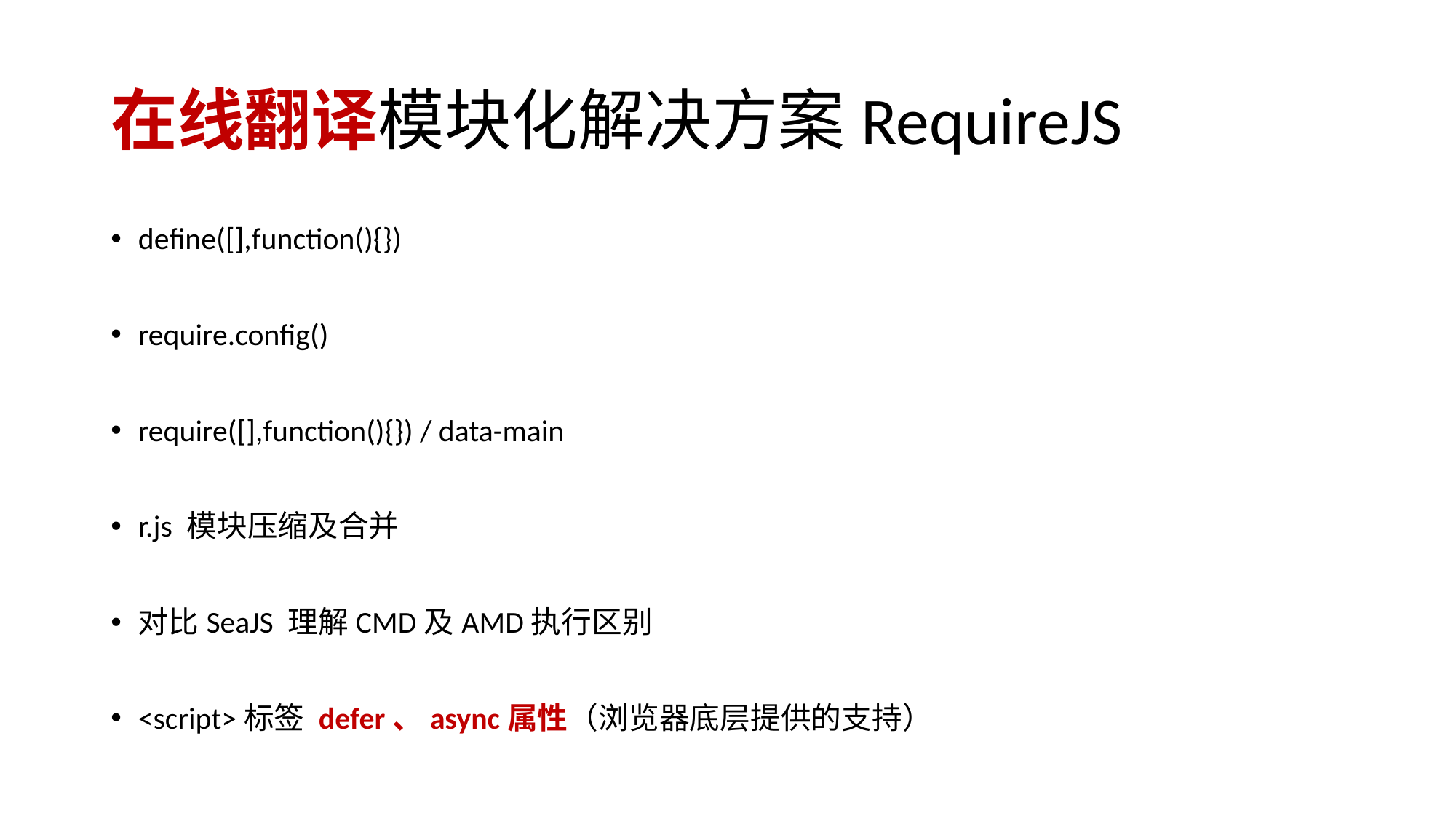

# 在线翻译模块化解决方案RequireJS
define([],function(){})

require.config()

require([],function(){}) / data-main

r.js 模块压缩及合并

对比SeaJS 理解CMD及AMD执行区别

<script>标签 defer、async属性（浏览器底层提供的支持）